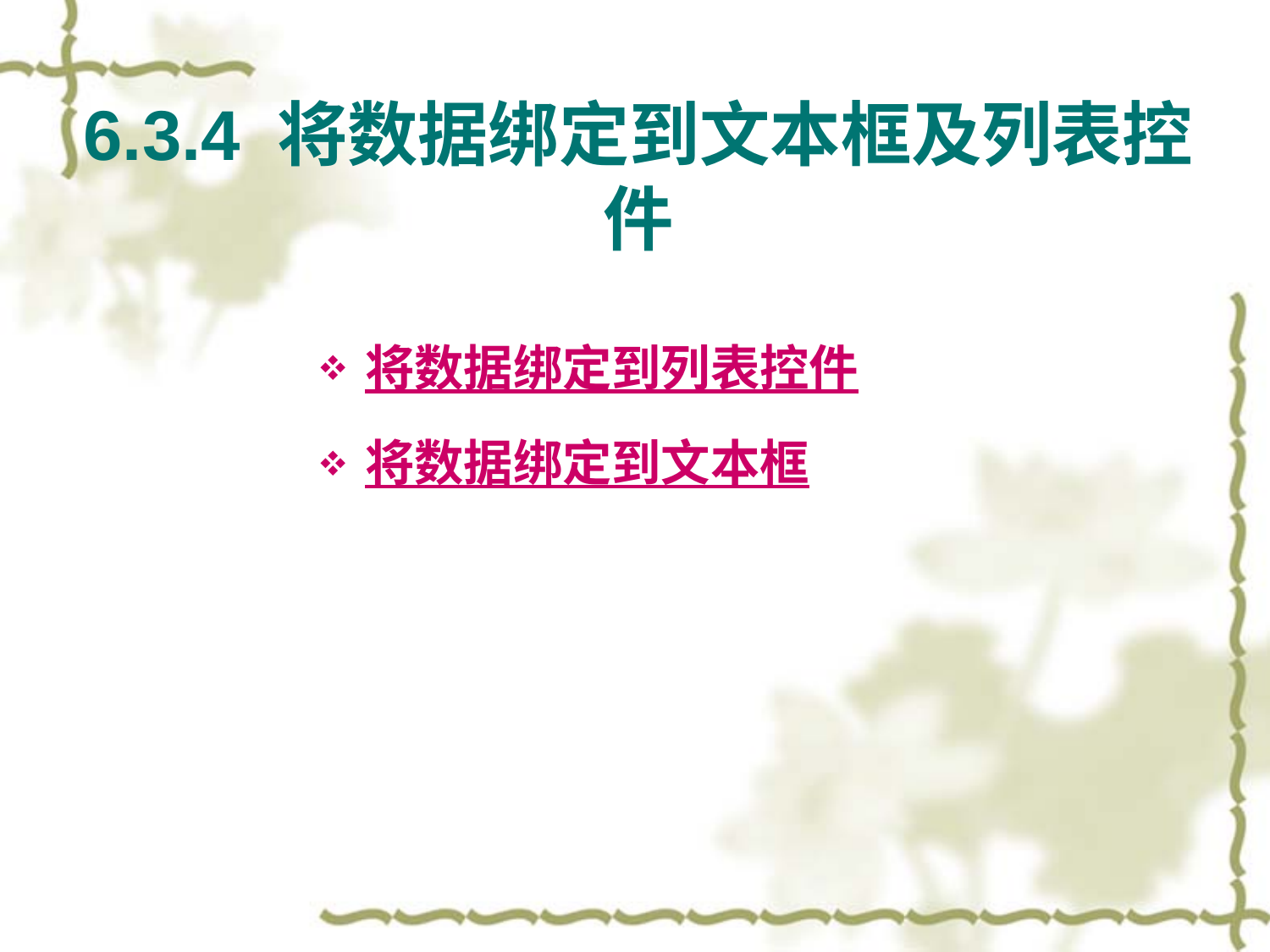

# 6.3.4 将数据绑定到文本框及列表控件
将数据绑定到列表控件
将数据绑定到文本框